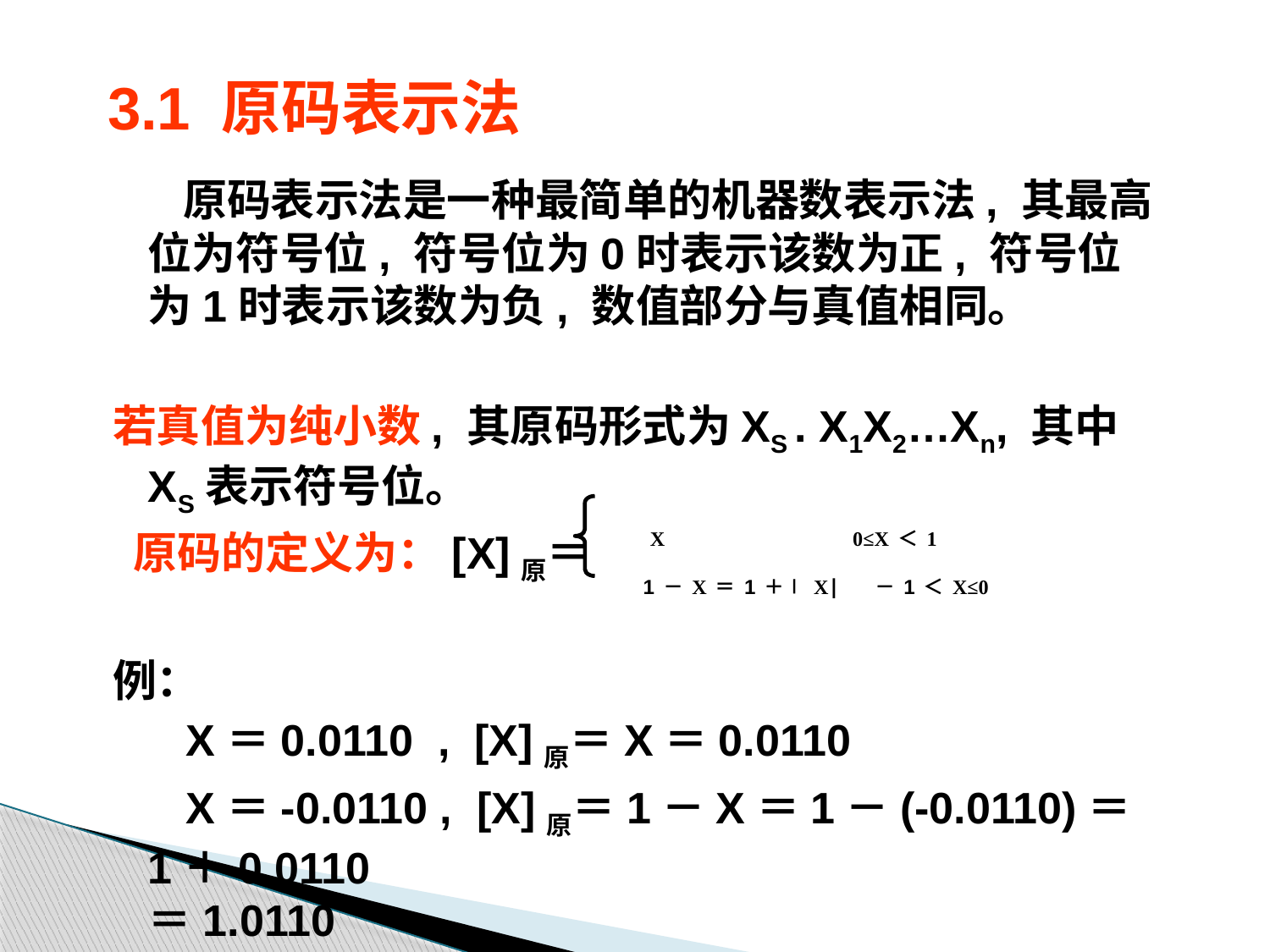

# 3.1 原码表示法
      原码表示法是一种最简单的机器数表示法, 其最高位为符号位, 符号位为0时表示该数为正, 符号位为1时表示该数为负, 数值部分与真值相同。

若真值为纯小数, 其原码形式为XS . X1X2…Xn, 其中XS表示符号位。
 原码的定义为：[X]原＝

例：
      X＝0.0110  ,  [X]原＝X＝0.0110
      X＝-0.0110 ,  [X]原＝1－X＝1－(-0.0110)＝1＋0.0110                                                                 ＝1.0110

     X                                     0≤X＜1
 1－X＝1＋∣X∣   －1＜X≤0